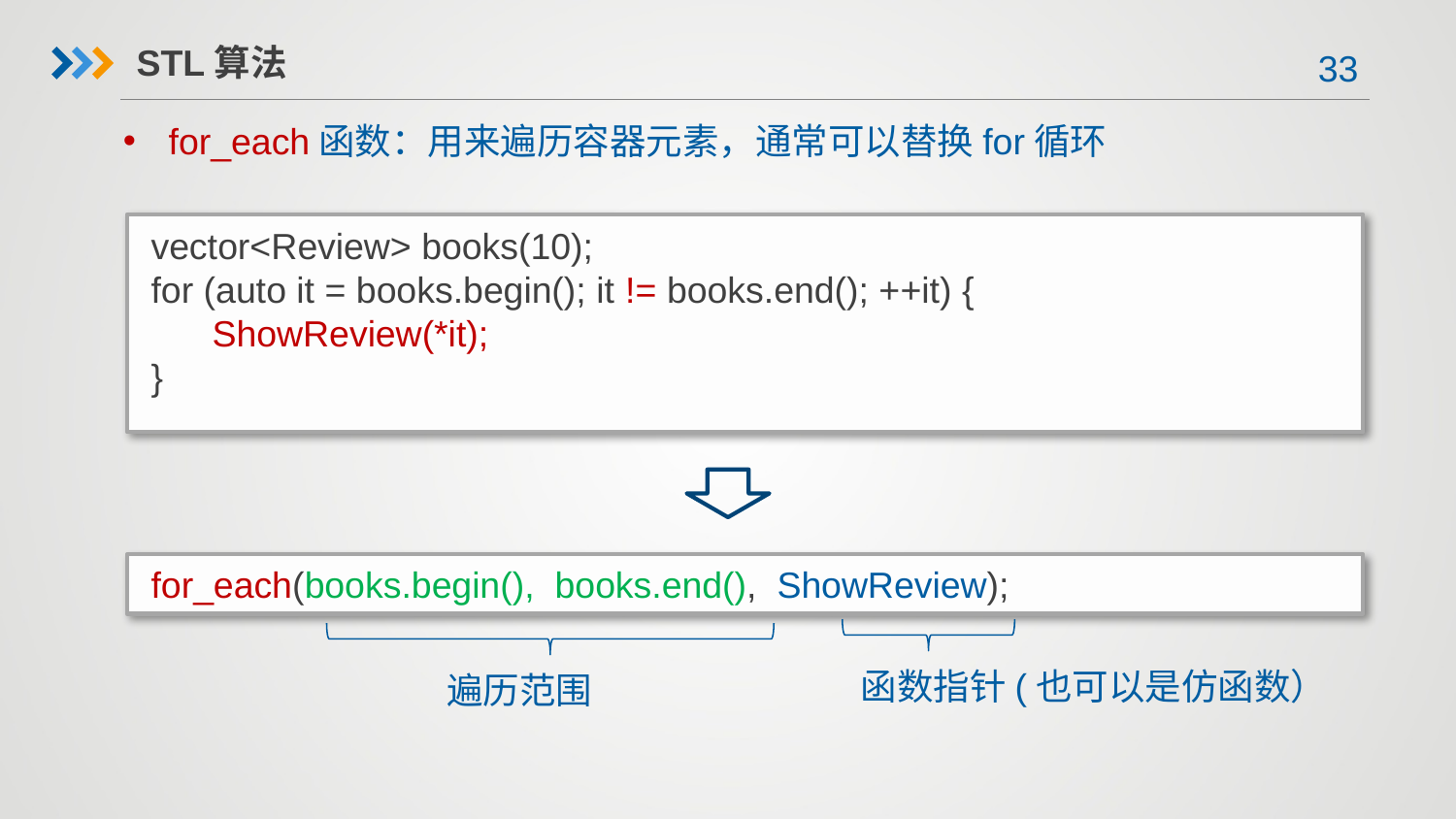

STL算法
for_each函数：用来遍历容器元素，通常可以替换for循环

vector<Review> books(10);
for (auto it = books.begin(); it != books.end(); ++it) {
      ShowReview(*it);
}

for_each(books.begin(),  books.end(),  ShowReview);
函数指针(也可以是仿函数）
遍历范围